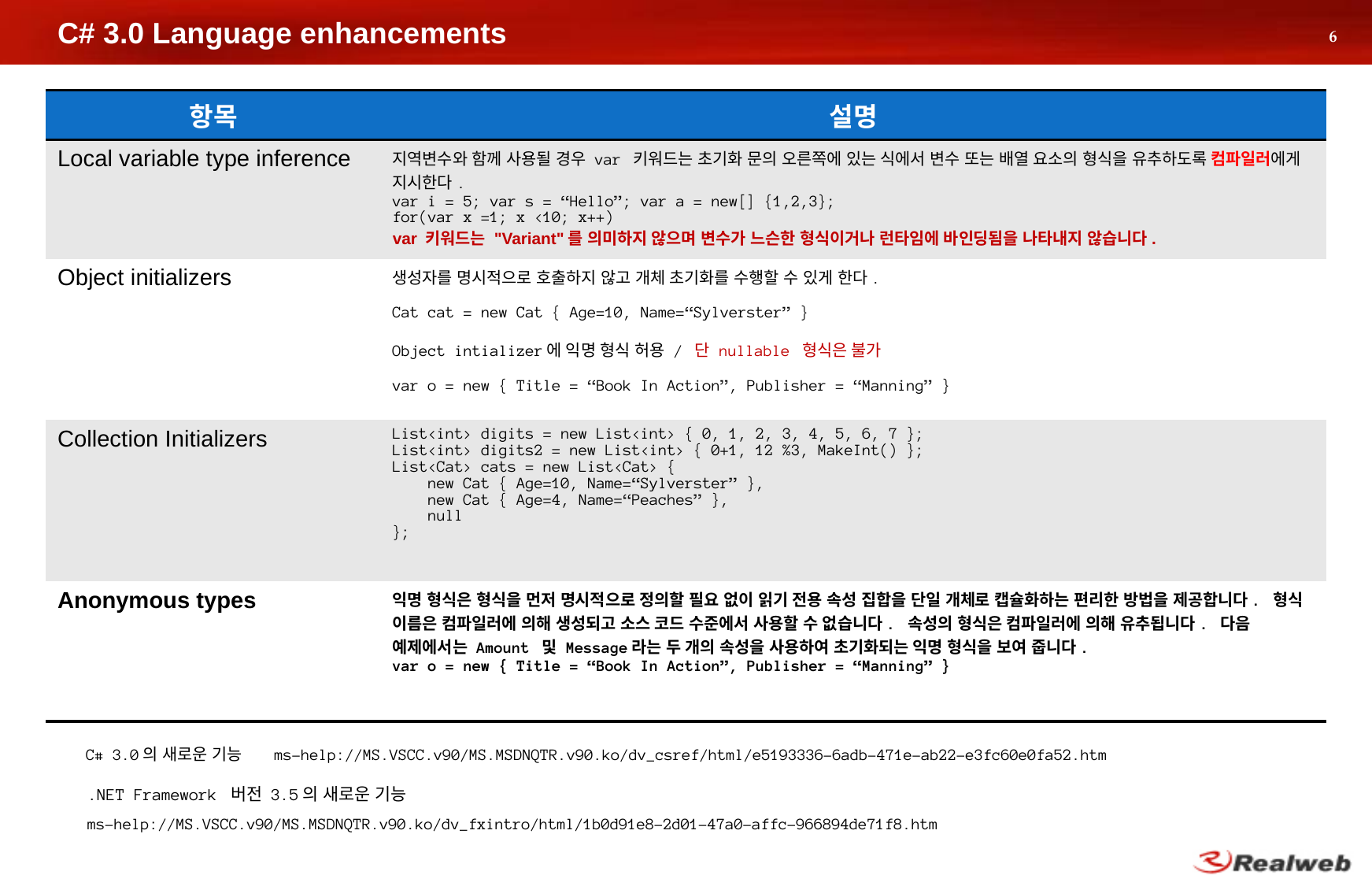

# C# 3.0 Language enhancements
6
| 항목 | 설명 |
| --- | --- |
| Local variable type inference | 지역변수와 함께 사용될 경우 var 키워드는 초기화 문의 오른쪽에 있는 식에서 변수 또는 배열 요소의 형식을 유추하도록 컴파일러에게 지시한다. var i = 5; var s = “Hello”; var a = new[] {1,2,3}; for(var x =1; x <10; x++) var 키워드는 "Variant"를 의미하지 않으며 변수가 느슨한 형식이거나 런타임에 바인딩됨을 나타내지 않습니다. |
| Object initializers | 생성자를 명시적으로 호출하지 않고 개체 초기화를 수행할 수 있게 한다. Cat cat = new Cat { Age=10, Name=“Sylverster” } Object intializer에 익명 형식 허용 / 단 nullable 형식은 불가 var o = new { Title = “Book In Action”, Publisher = “Manning” } |
| Collection Initializers | List<int> digits = new List<int> { 0, 1, 2, 3, 4, 5, 6, 7 }; List<int> digits2 = new List<int> { 0+1, 12 %3, MakeInt() }; List<Cat> cats = new List<Cat> { new Cat { Age=10, Name=“Sylverster” }, new Cat { Age=4, Name=“Peaches” }, null }; |
| Anonymous types | 익명 형식은 형식을 먼저 명시적으로 정의할 필요 없이 읽기 전용 속성 집합을 단일 개체로 캡슐화하는 편리한 방법을 제공합니다. 형식 이름은 컴파일러에 의해 생성되고 소스 코드 수준에서 사용할 수 없습니다. 속성의 형식은 컴파일러에 의해 유추됩니다. 다음 예제에서는 Amount 및 Message라는 두 개의 속성을 사용하여 초기화되는 익명 형식을 보여 줍니다. var o = new { Title = “Book In Action”, Publisher = “Manning” } |
C# 3.0의 새로운 기능
ms-help://MS.VSCC.v90/MS.MSDNQTR.v90.ko/dv_csref/html/e5193336-6adb-471e-ab22-e3fc60e0fa52.htm
.NET Framework 버전 3.5의 새로운 기능
ms-help://MS.VSCC.v90/MS.MSDNQTR.v90.ko/dv_fxintro/html/1b0d91e8-2d01-47a0-affc-966894de71f8.htm